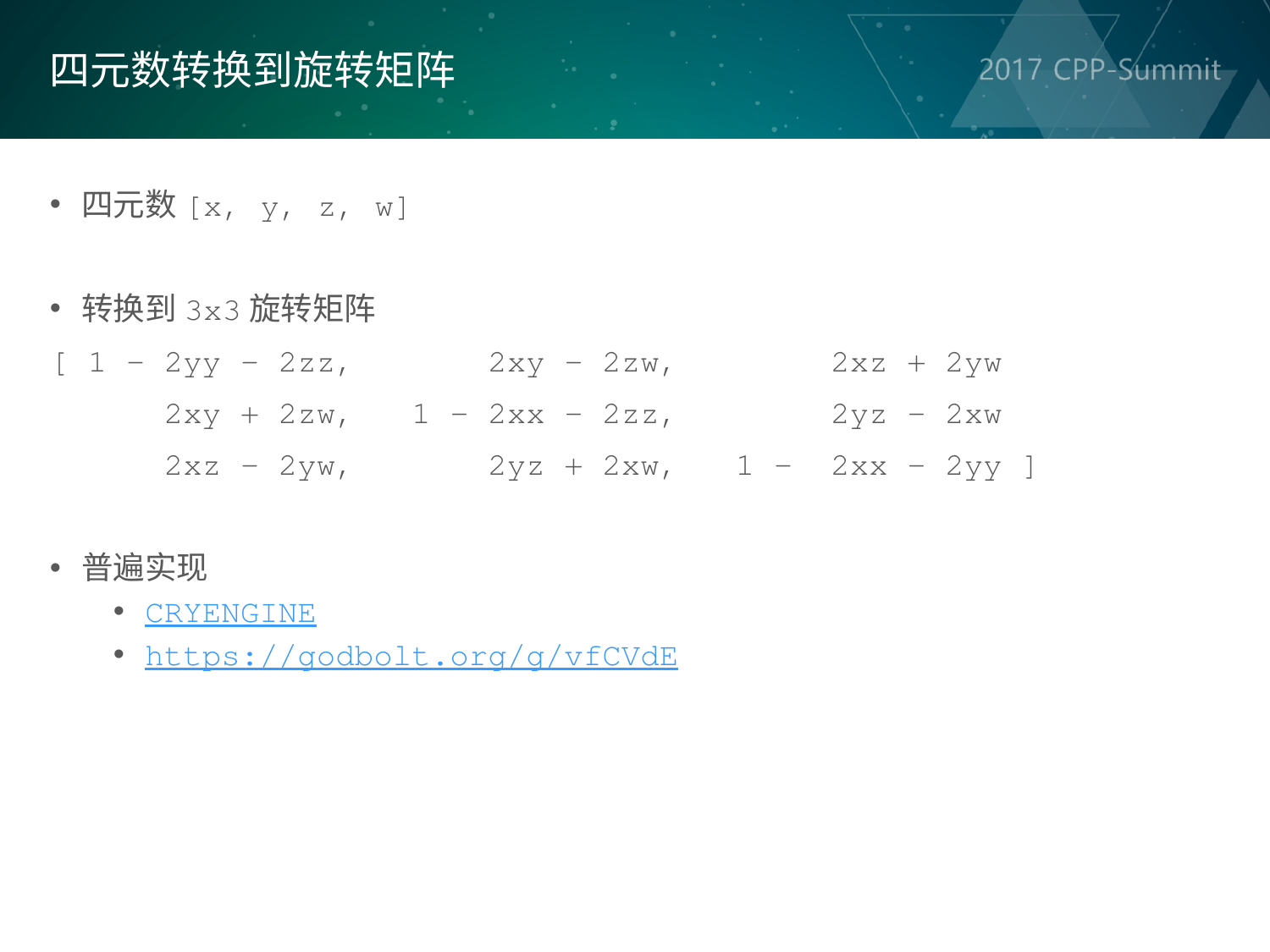

四元数转换到旋转矩阵
四元数[x, y, z, w]

转换到3x3旋转矩阵
[ 1 - 2yy - 2zz,       2xy - 2zw,        2xz + 2yw
      2xy + 2zw,   1 - 2xx - 2zz,        2yz - 2xw
      2xz - 2yw,       2yz + 2xw,   1 -  2xx – 2yy ]

普遍实现
CRYENGINE
https://godbolt.org/g/vfCVdE